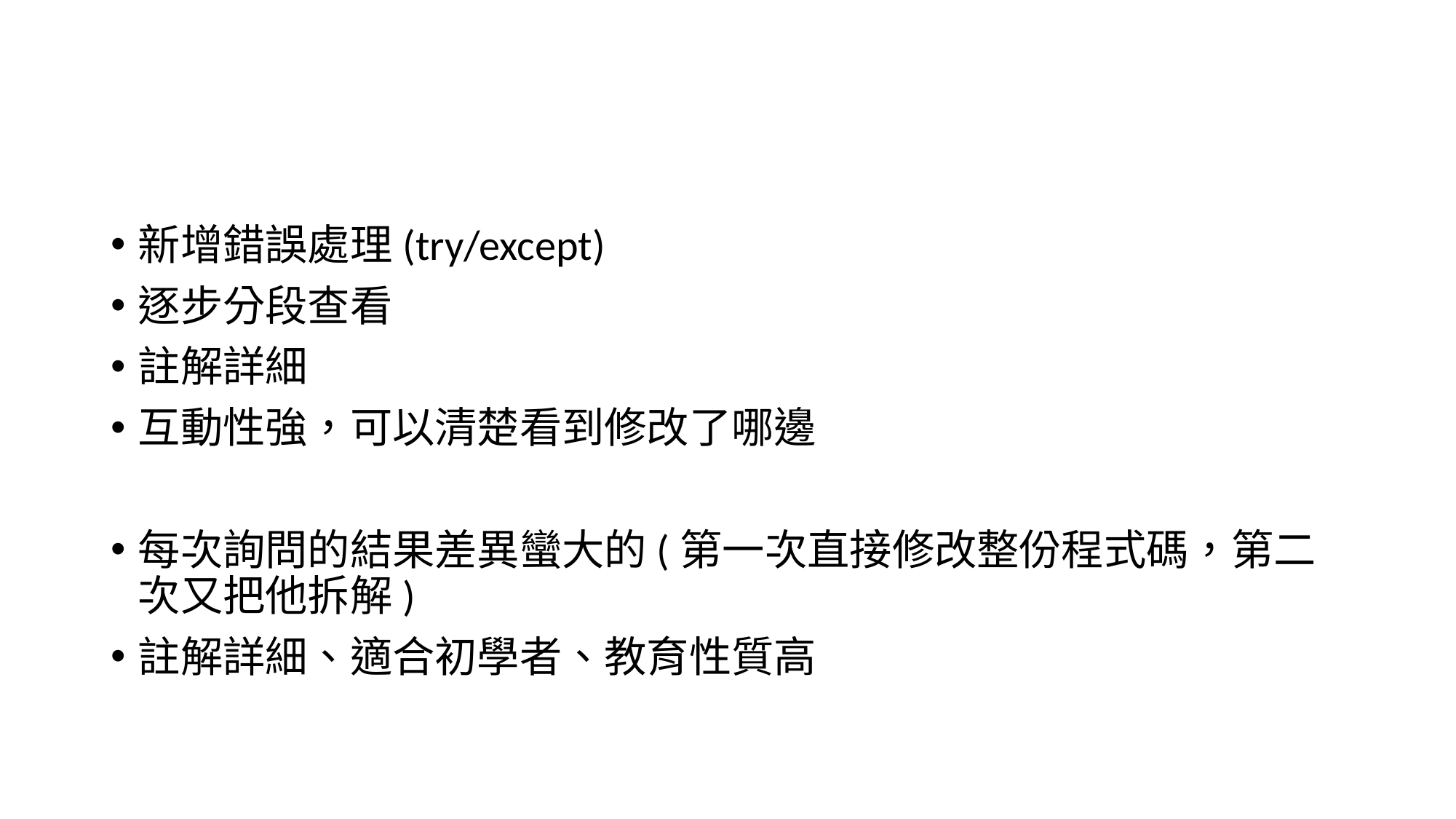

#
新增錯誤處理(try/except)
逐步分段查看
註解詳細
互動性強，可以清楚看到修改了哪邊

每次詢問的結果差異蠻大的(第一次直接修改整份程式碼，第二次又把他拆解)
註解詳細、適合初學者、教育性質高